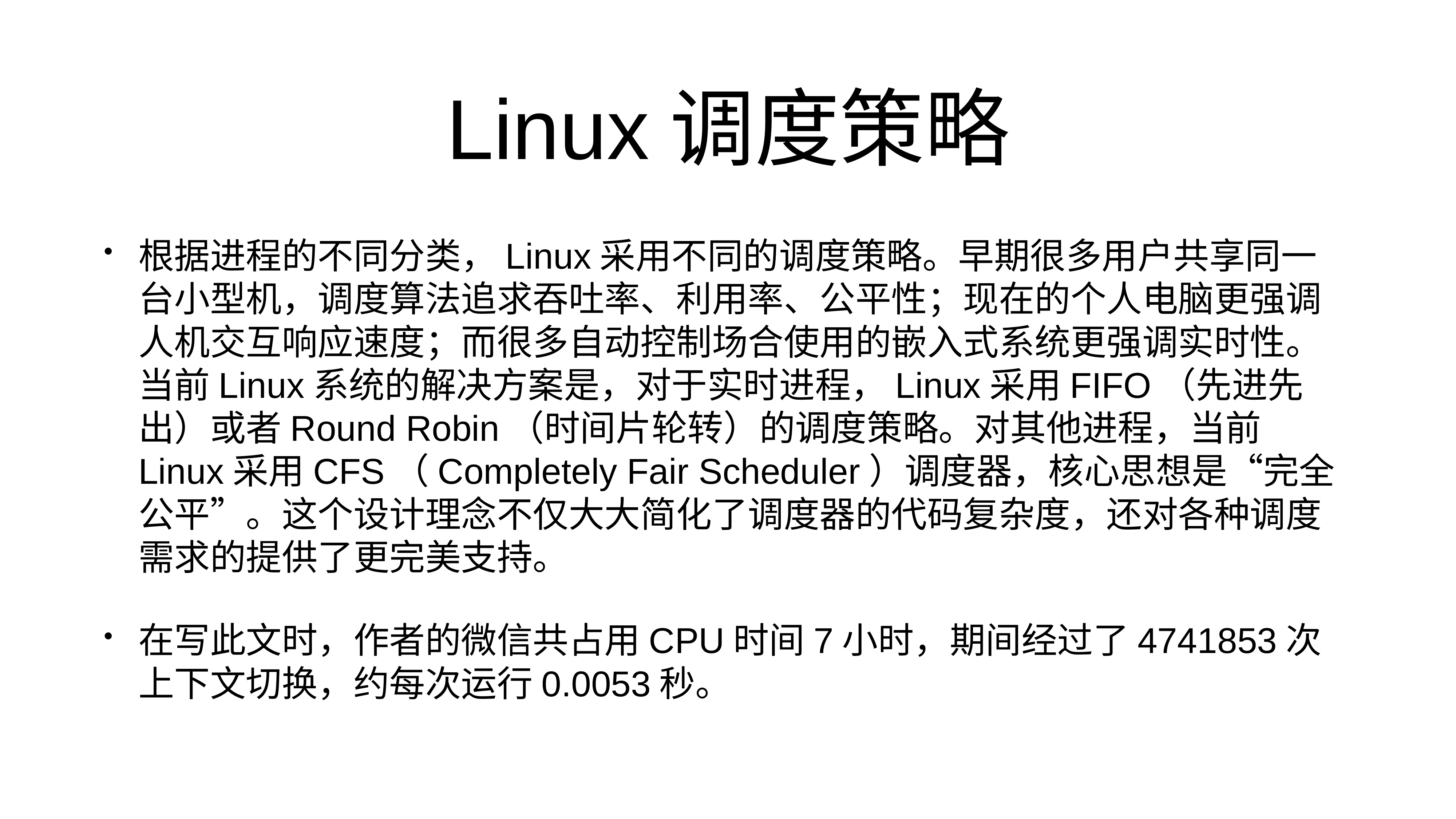

# Linux调度策略
根据进程的不同分类，Linux采用不同的调度策略。早期很多用户共享同一台小型机，调度算法追求吞吐率、利用率、公平性；现在的个人电脑更强调人机交互响应速度；而很多自动控制场合使用的嵌入式系统更强调实时性。当前Linux系统的解决方案是，对于实时进程，Linux采用FIFO（先进先出）或者Round Robin（时间片轮转）的调度策略。对其他进程，当前Linux采用CFS（Completely Fair Scheduler）调度器，核心思想是“完全公平”。这个设计理念不仅大大简化了调度器的代码复杂度，还对各种调度需求的提供了更完美支持。
在写此文时，作者的微信共占用CPU时间7小时，期间经过了4741853次上下文切换，约每次运行0.0053秒。